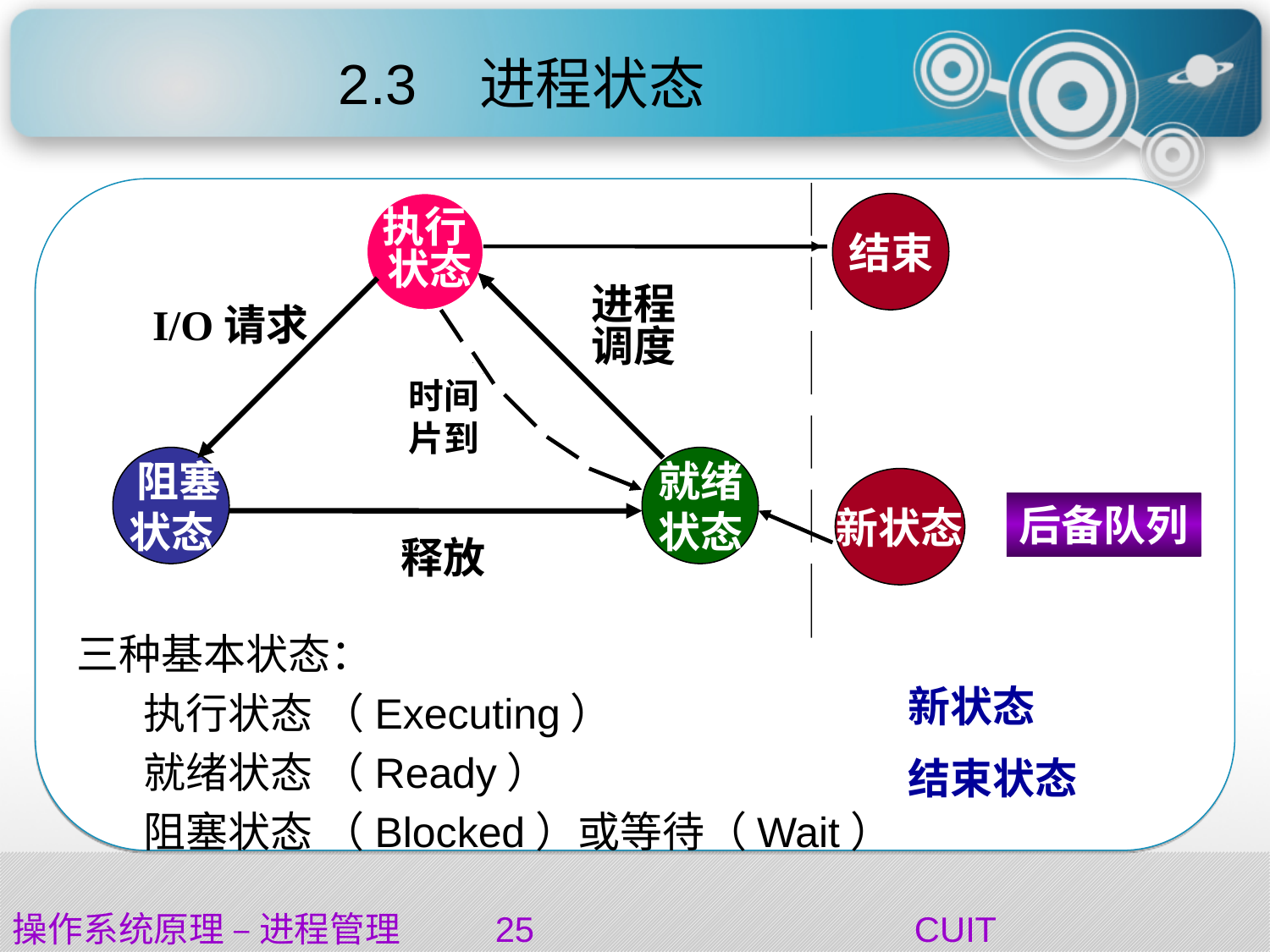

# 2.3	 进程状态

执行
状态
结束

进程

I/O请求

调度

时间
片到

 阻塞
状态
就绪
状态

新状态

释放
后备队列

三种基本状态：
      执行状态 （Executing）
      就绪状态 （Ready）
      阻塞状态 （Blocked）或等待（Wait）
新状态
结束状态